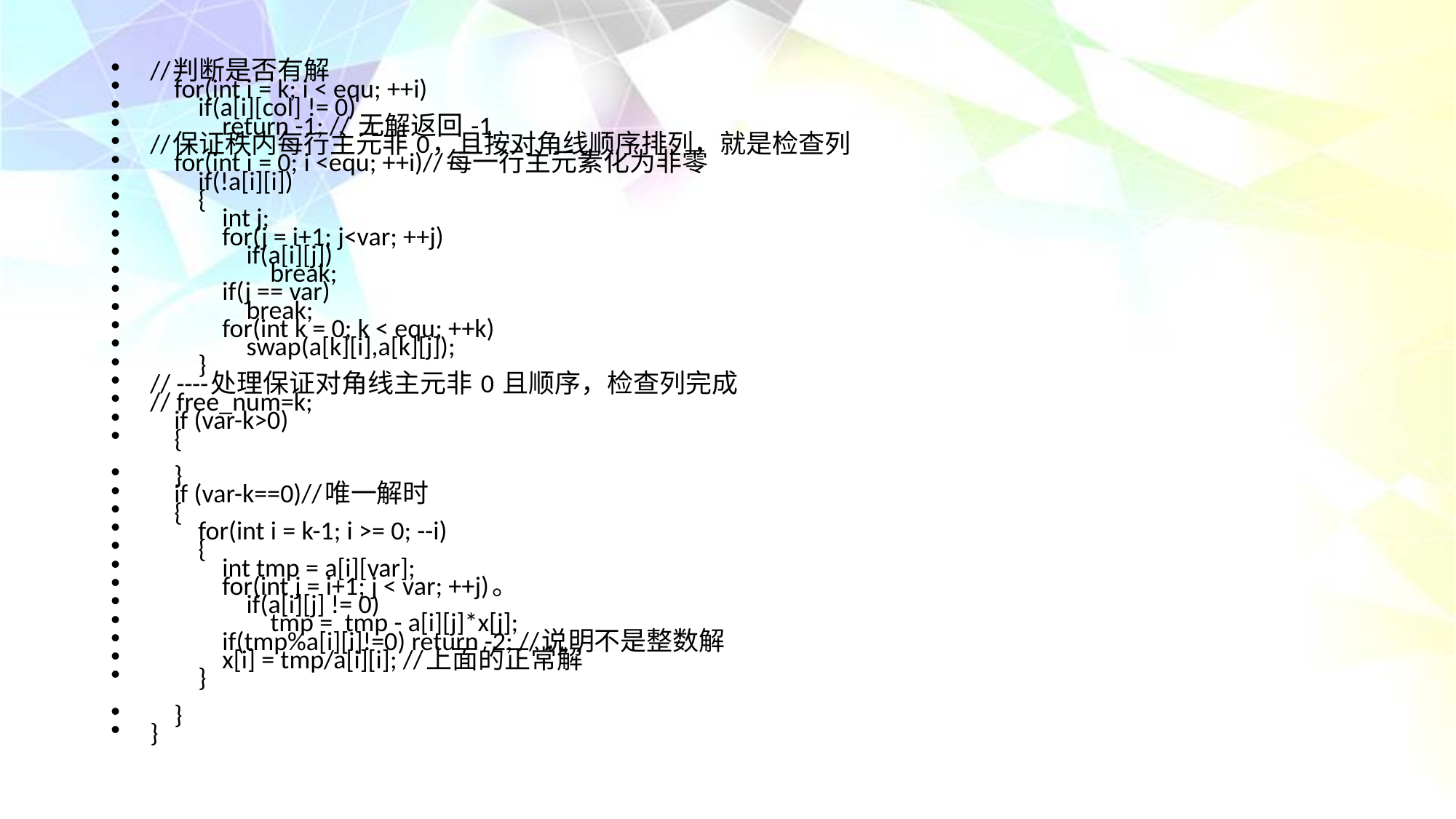

//判断是否有解
    for(int i = k; i < equ; ++i)
        if(a[i][col] != 0)
            return -1; // 无解返回 -1
//保证秩内每行主元非 0，且按对角线顺序排列，就是检查列
    for(int i = 0; i <equ; ++i)//每一行主元素化为非零
        if(!a[i][i])
        {
            int j;
            for(j = i+1; j<var; ++j)
                if(a[i][j])
                    break;
            if(j == var)
                break;
            for(int k = 0; k < equ; ++k)
                swap(a[k][i],a[k][j]);
        }
// ----处理保证对角线主元非 0 且顺序，检查列完成
// free_num=k;
    if (var-k>0)
    {

    }
    if (var-k==0)//唯一解时
    {
        for(int i = k-1; i >= 0; --i)
        {
            int tmp = a[i][var];
            for(int j = i+1; j < var; ++j)。
                if(a[i][j] != 0)
                    tmp =  tmp - a[i][j]*x[j];
            if(tmp%a[i][i]!=0) return -2; //说明不是整数解
            x[i] = tmp/a[i][i]; //上面的正常解
        }

    }
}